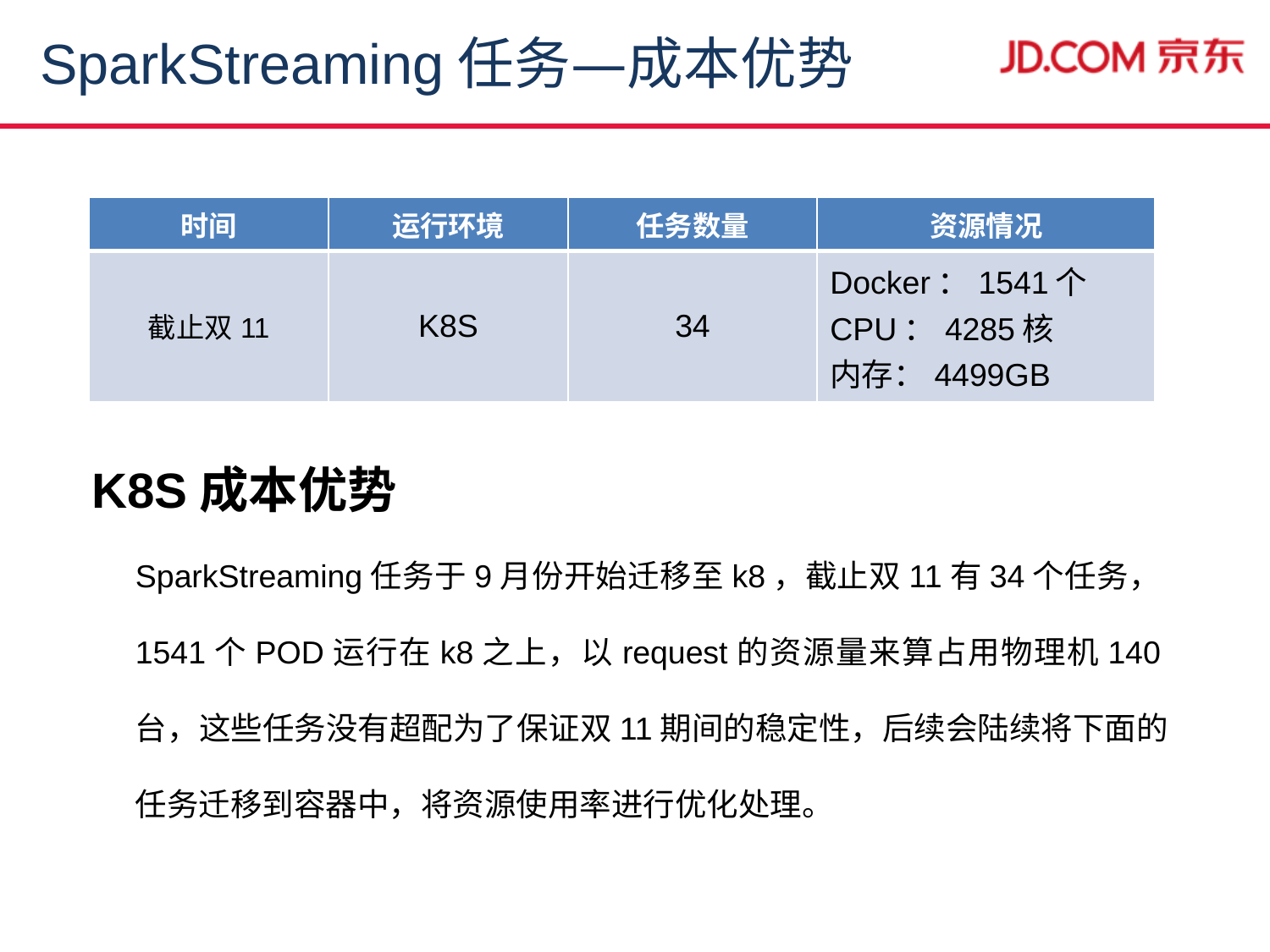

SparkStreaming任务—成本优势
| 时间 | 运行环境 | 任务数量 | 资源情况 |
| --- | --- | --- | --- |
| 截止双11 | K8S | 34 | Docker：1541个 CPU：4285核 内存：4499GB |
   K8S成本优势
	SparkStreaming任务于9月份开始迁移至k8，截止双11有34个任务，1541个POD运行在k8之上，以request的资源量来算占用物理机140台，这些任务没有超配为了保证双11期间的稳定性，后续会陆续将下面的任务迁移到容器中，将资源使用率进行优化处理。